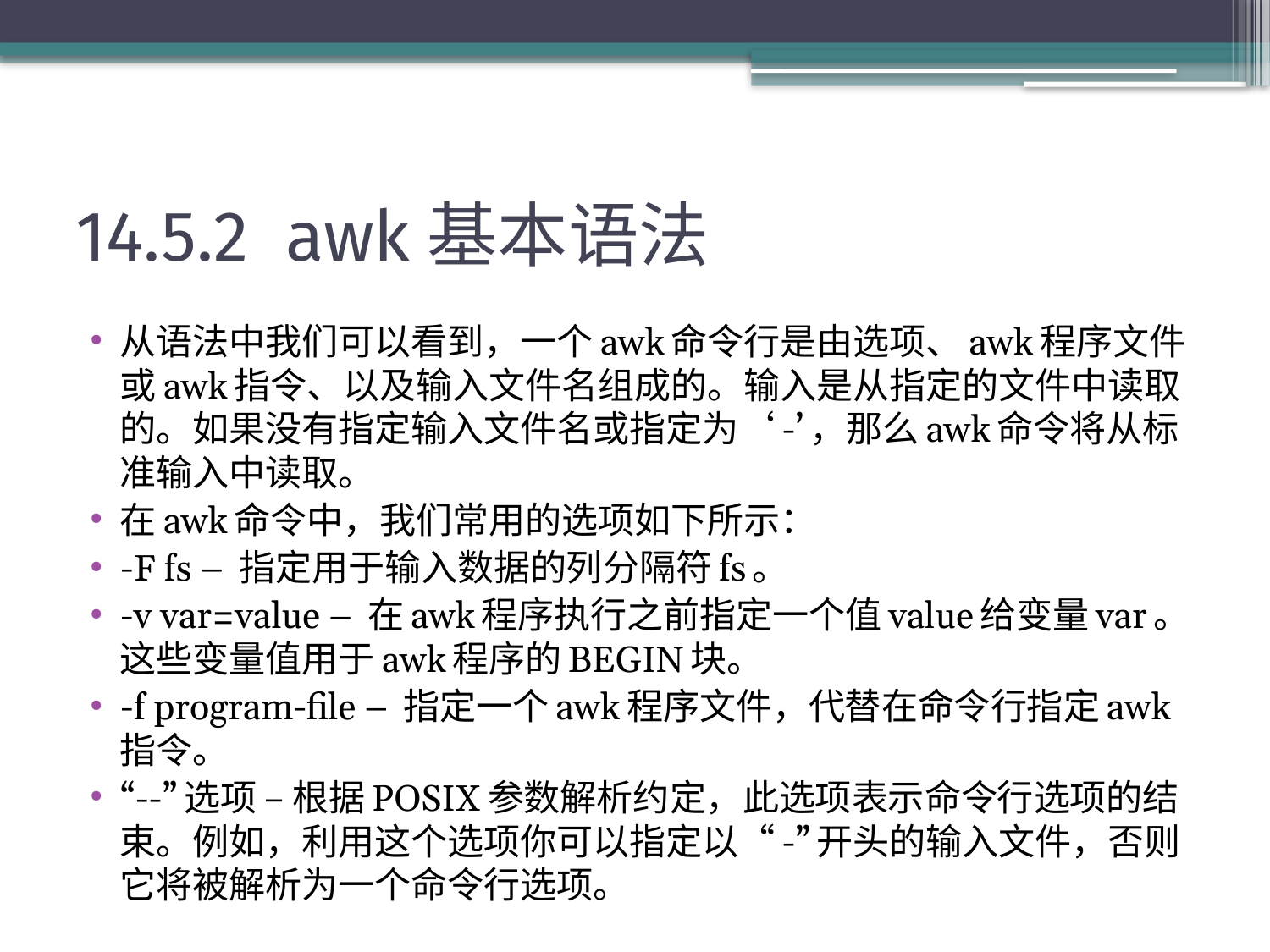

# 14.5.2  awk基本语法
从语法中我们可以看到，一个awk命令行是由选项、awk程序文件或awk指令、以及输入文件名组成的。输入是从指定的文件中读取的。如果没有指定输入文件名或指定为‘-’，那么awk命令将从标准输入中读取。
在awk命令中，我们常用的选项如下所示：
-F fs – 指定用于输入数据的列分隔符fs。
-v var=value – 在awk程序执行之前指定一个值value给变量var。这些变量值用于awk程序的BEGIN块。
-f program-file – 指定一个awk程序文件，代替在命令行指定awk指令。
“--”选项 – 根据POSIX参数解析约定，此选项表示命令行选项的结束。例如，利用这个选项你可以指定以“-”开头的输入文件，否则它将被解析为一个命令行选项。